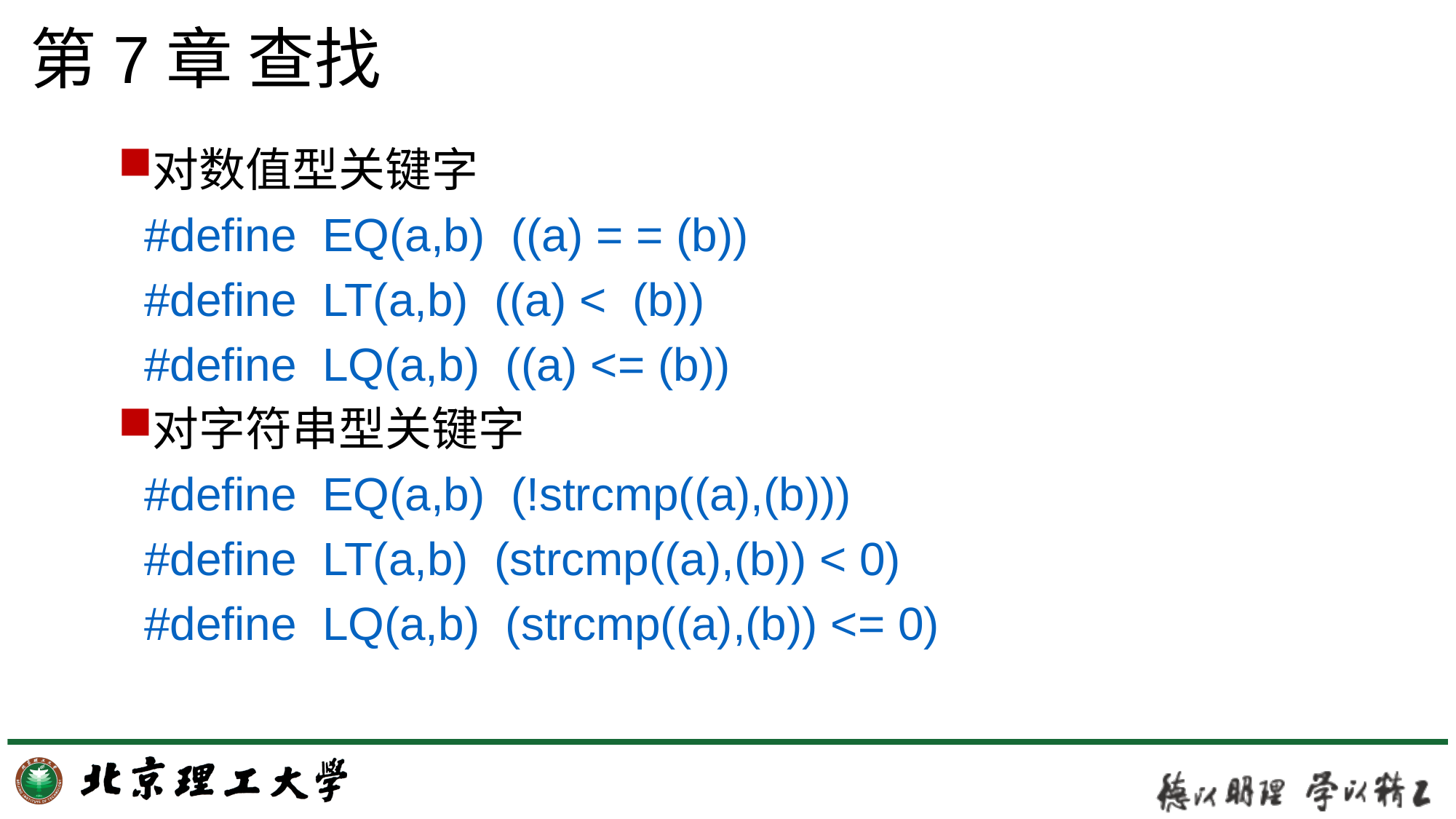

# 第7章 查找
对数值型关键字
  #define  EQ(a,b)  ((a) = = (b))
  #define  LT(a,b)  ((a) <  (b))
  #define  LQ(a,b)  ((a) <= (b))
对字符串型关键字
  #define  EQ(a,b)  (!strcmp((a),(b)))
  #define  LT(a,b)  (strcmp((a),(b)) < 0)
  #define  LQ(a,b)  (strcmp((a),(b)) <= 0)